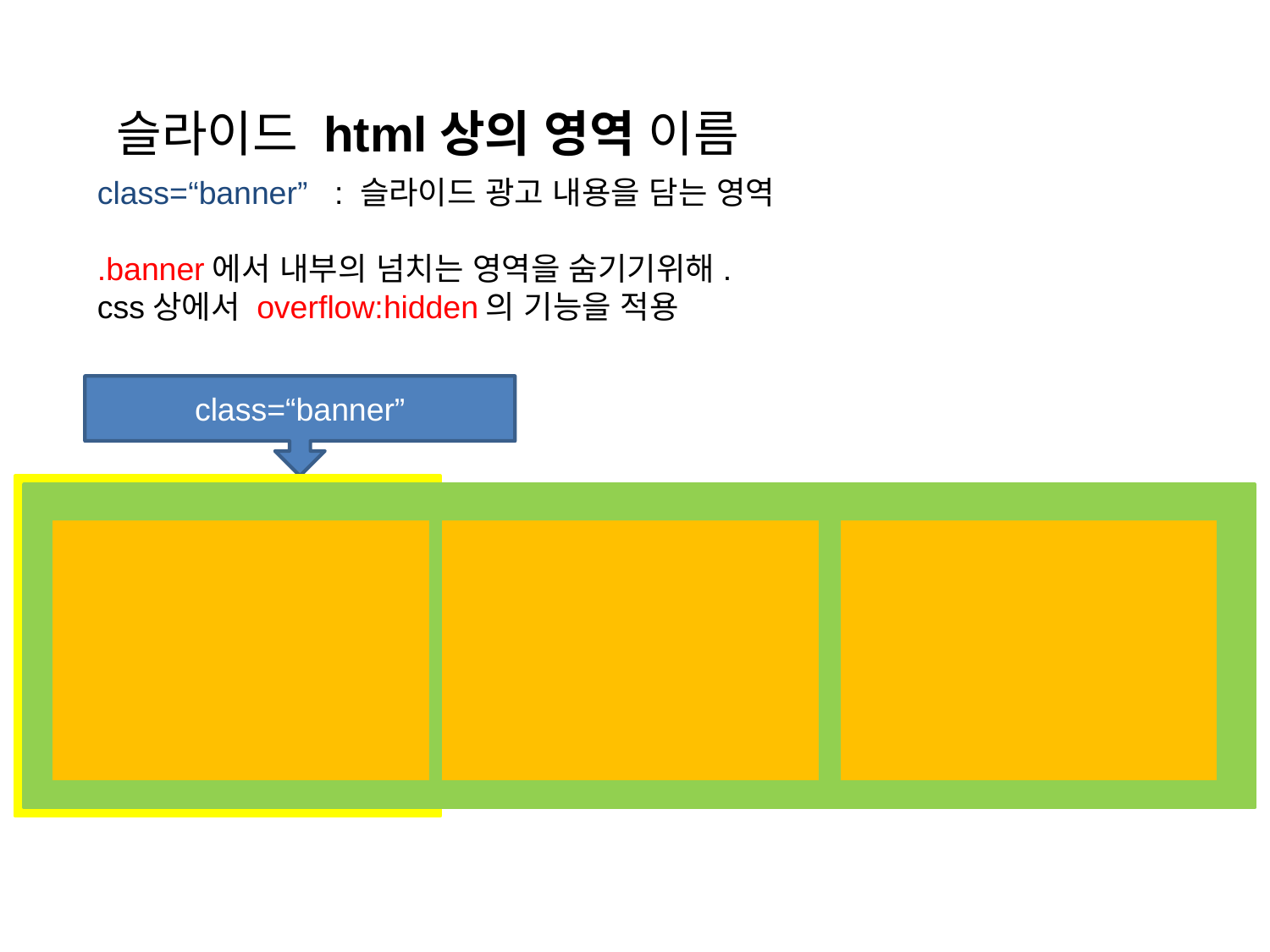

슬라이드 html상의 영역 이름
class=“banner”   : 슬라이드 광고 내용을 담는 영역

.banner에서 내부의 넘치는 영역을 숨기기위해.
css상에서 overflow:hidden의 기능을 적용
class=“banner”